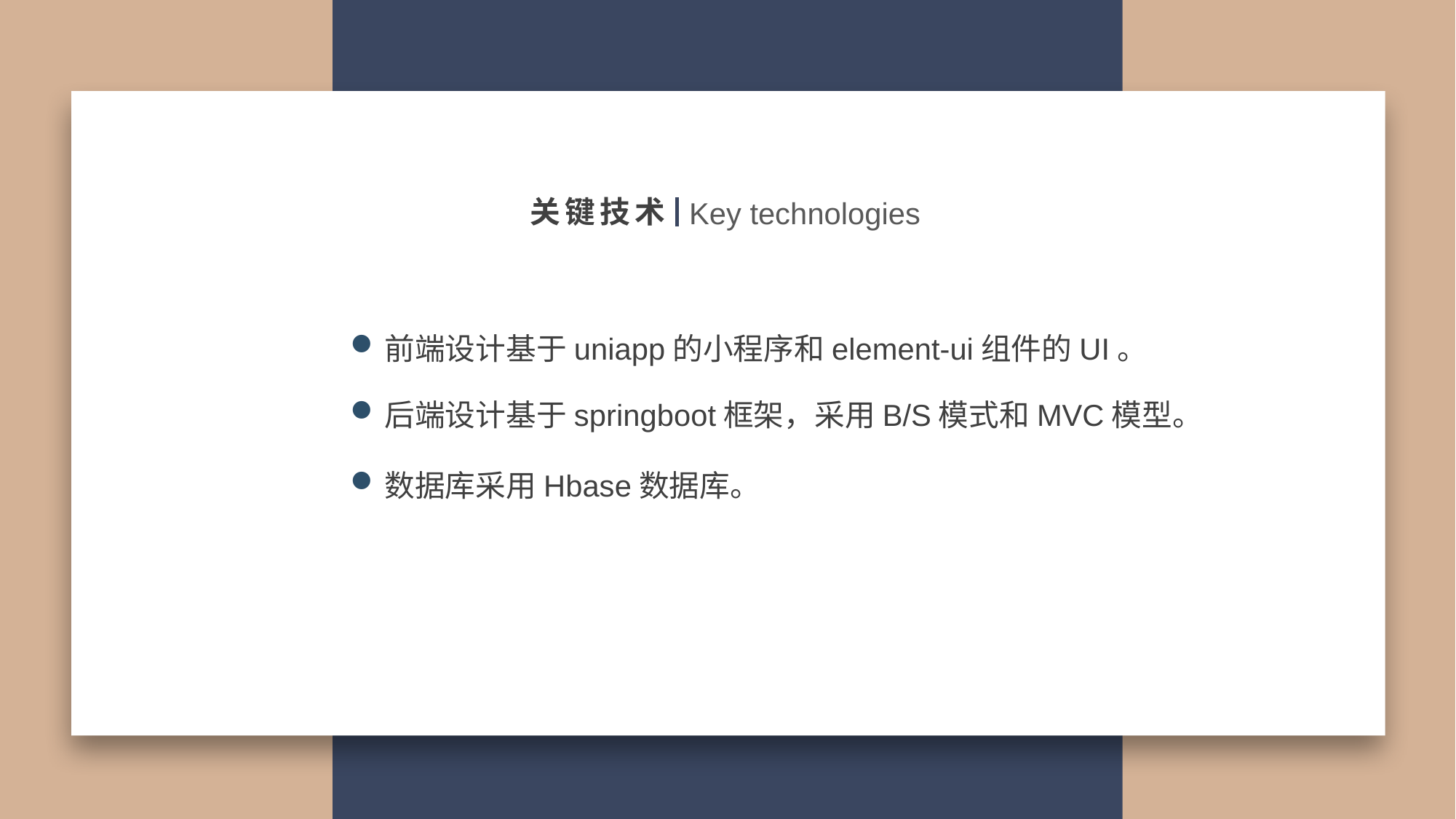

关键技术
Key technologies
前端设计基于uniapp的小程序和element-ui组件的UI。
后端设计基于springboot框架，采用B/S模式和MVC模型。
数据库采用Hbase数据库。